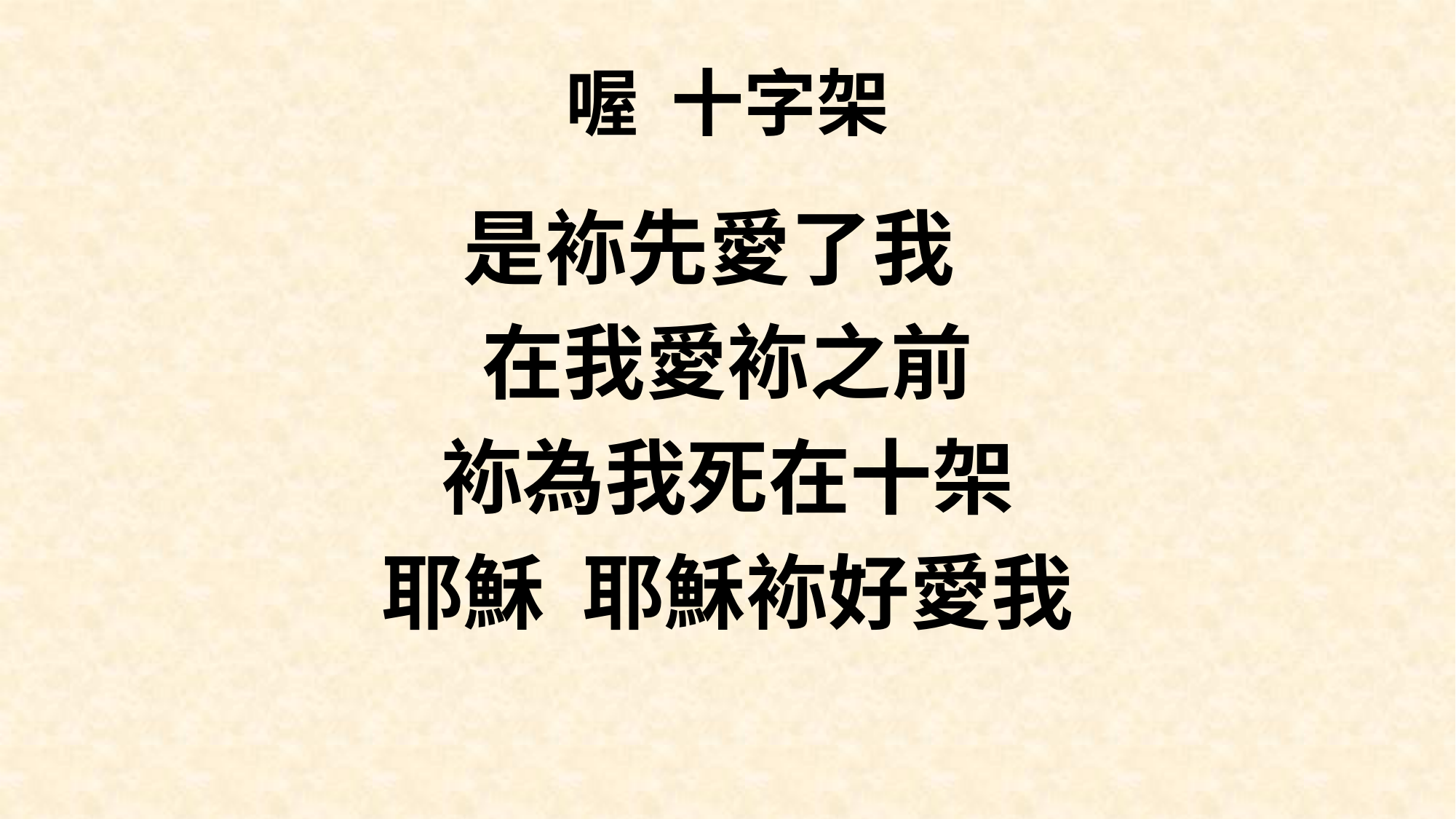

# 喔  十字架
是袮先愛了我
在我愛袮之前
袮為我死在十架
耶穌  耶穌袮好愛我